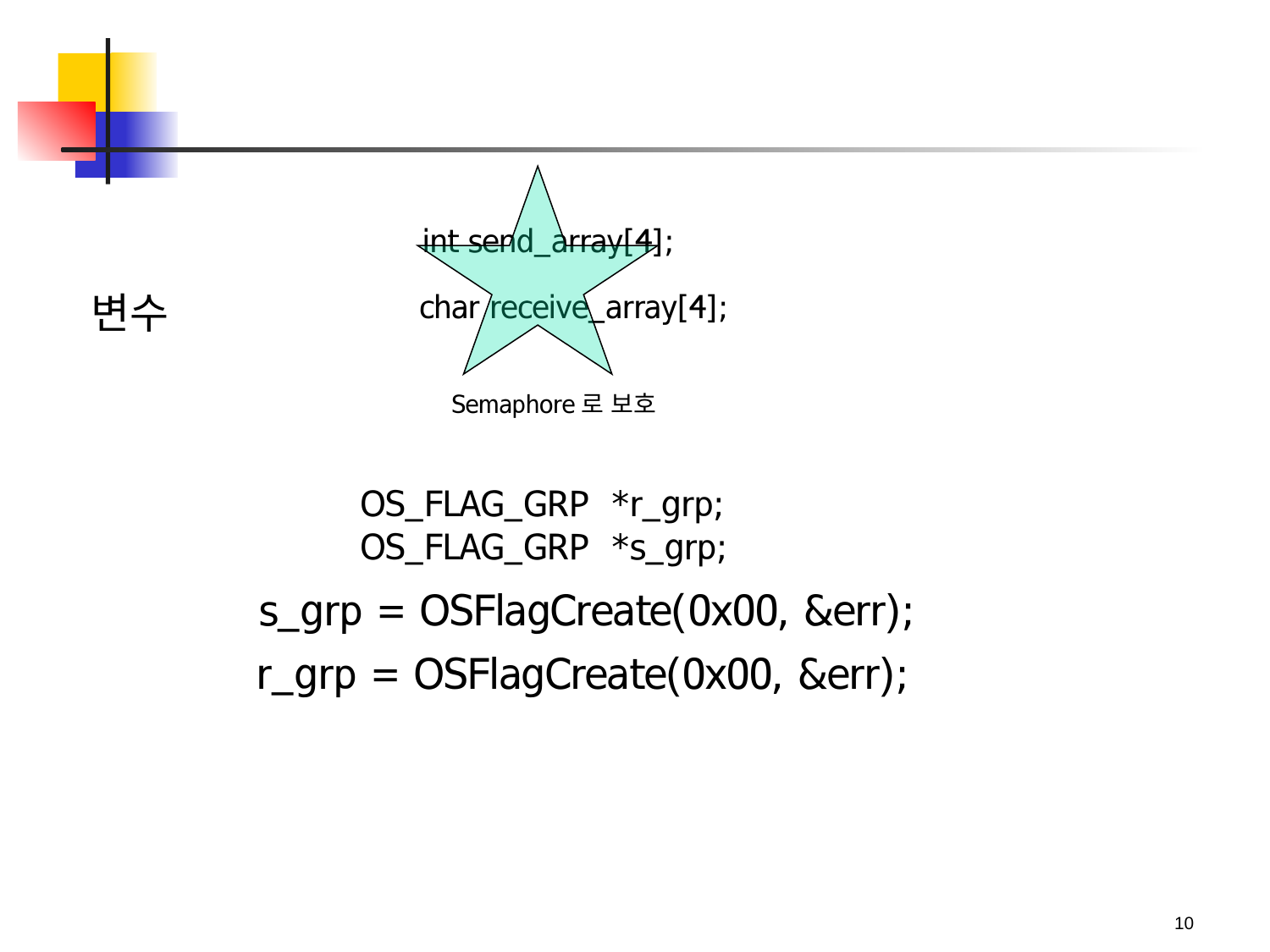

int send_array[4];
변수
char receive_array[4];
Semaphore로 보호
OS_FLAG_GRP  *r_grp;
OS_FLAG_GRP  *s_grp;
s_grp = OSFlagCreate(0x00, &err);
r_grp = OSFlagCreate(0x00, &err);
10